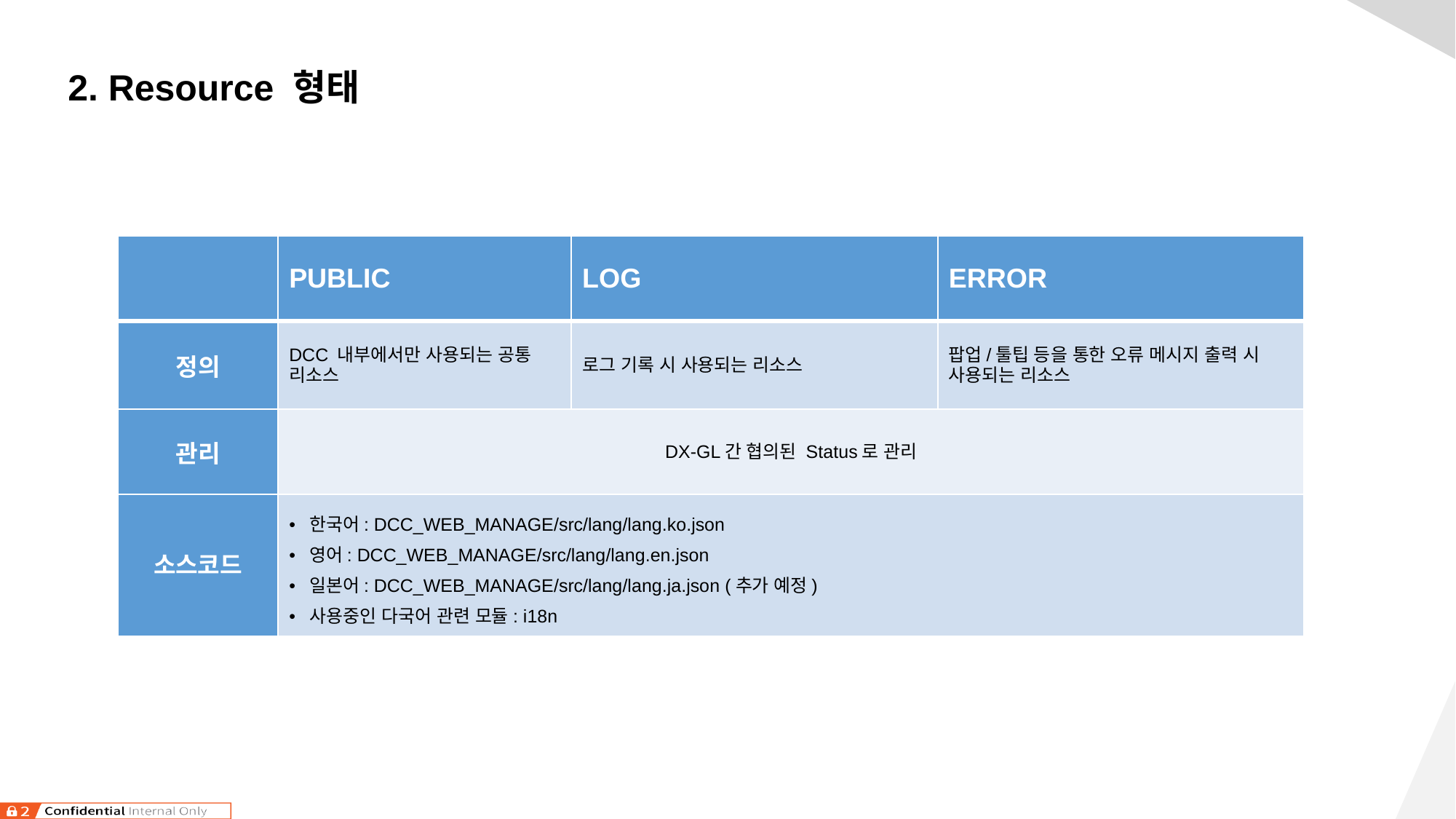

2. Resource 형태
|  | PUBLIC | LOG | ERROR |
| --- | --- | --- | --- |
| 정의 | DCC 내부에서만 사용되는 공통 리소스 | 로그 기록 시 사용되는 리소스 | 팝업/툴팁 등을 통한 오류 메시지 출력 시 사용되는 리소스 |
| 관리 | DX-GL간 협의된 Status로 관리 |  |  |
| 소스코드 | 한국어: DCC\_WEB\_MANAGE/src/lang/lang.ko.json 영어: DCC\_WEB\_MANAGE/src/lang/lang.en.json 일본어: DCC\_WEB\_MANAGE/src/lang/lang.ja.json (추가 예정) 사용중인 다국어 관련 모듈: i18n |  |  |